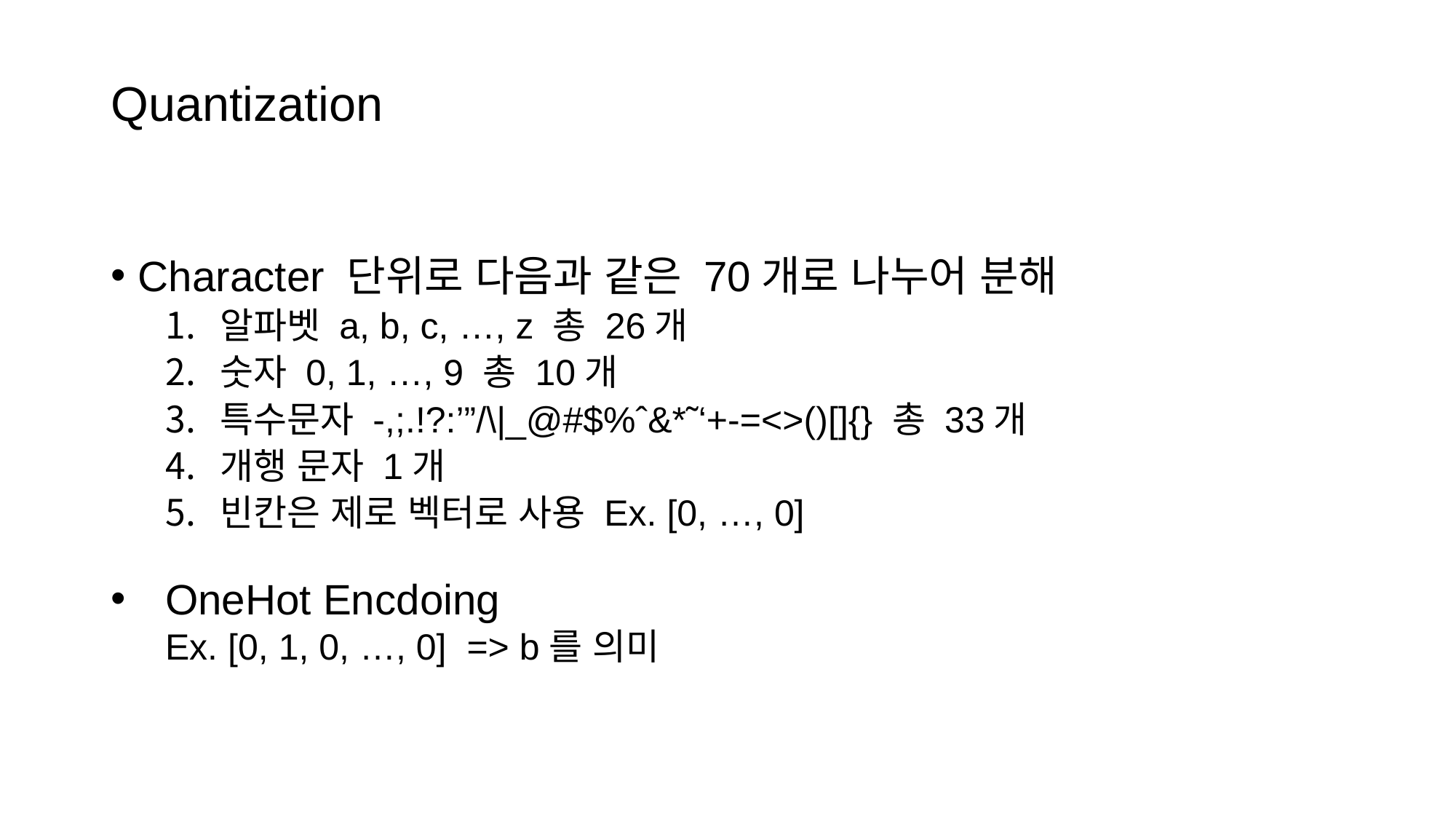

# Quantization
Character 단위로 다음과 같은 70개로 나누어 분해
알파벳 a, b, c, …, z 총 26개
숫자 0, 1, …, 9 총 10개
특수문자 -,;.!?:’”/\|_@#$%ˆ&*˜‘+-=<>()[]{} 총 33개
개행 문자 1개
빈칸은 제로 벡터로 사용 Ex. [0, …, 0]
OneHot Encdoing
Ex. [0, 1, 0, …, 0]  => b를 의미